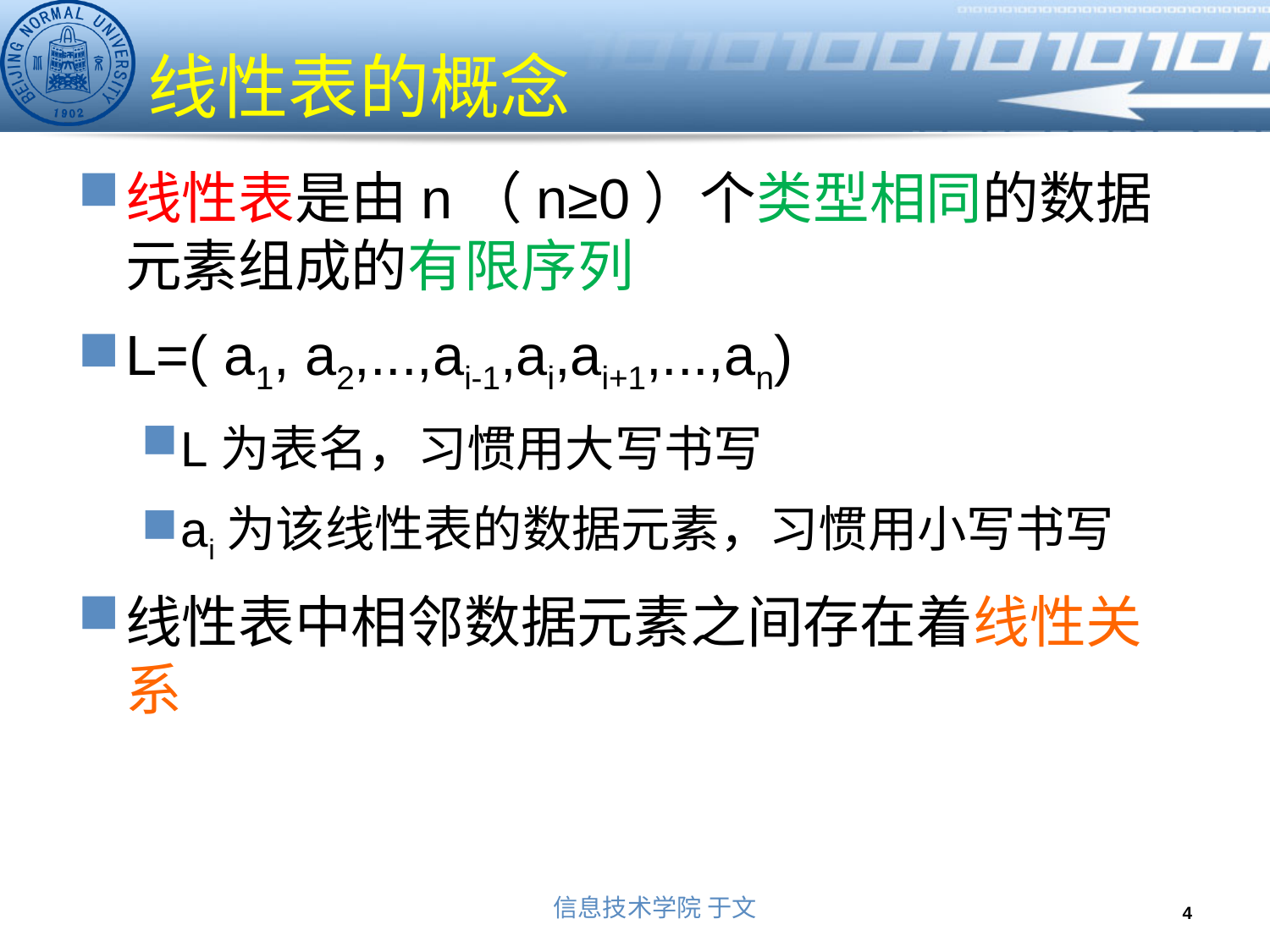

# 线性表的概念
线性表是由n（n≥0）个类型相同的数据元素组成的有限序列
L=( a1, a2,...,ai-1,ai,ai+1,...,an)
L为表名，习惯用大写书写
ai为该线性表的数据元素，习惯用小写书写
线性表中相邻数据元素之间存在着线性关系

4